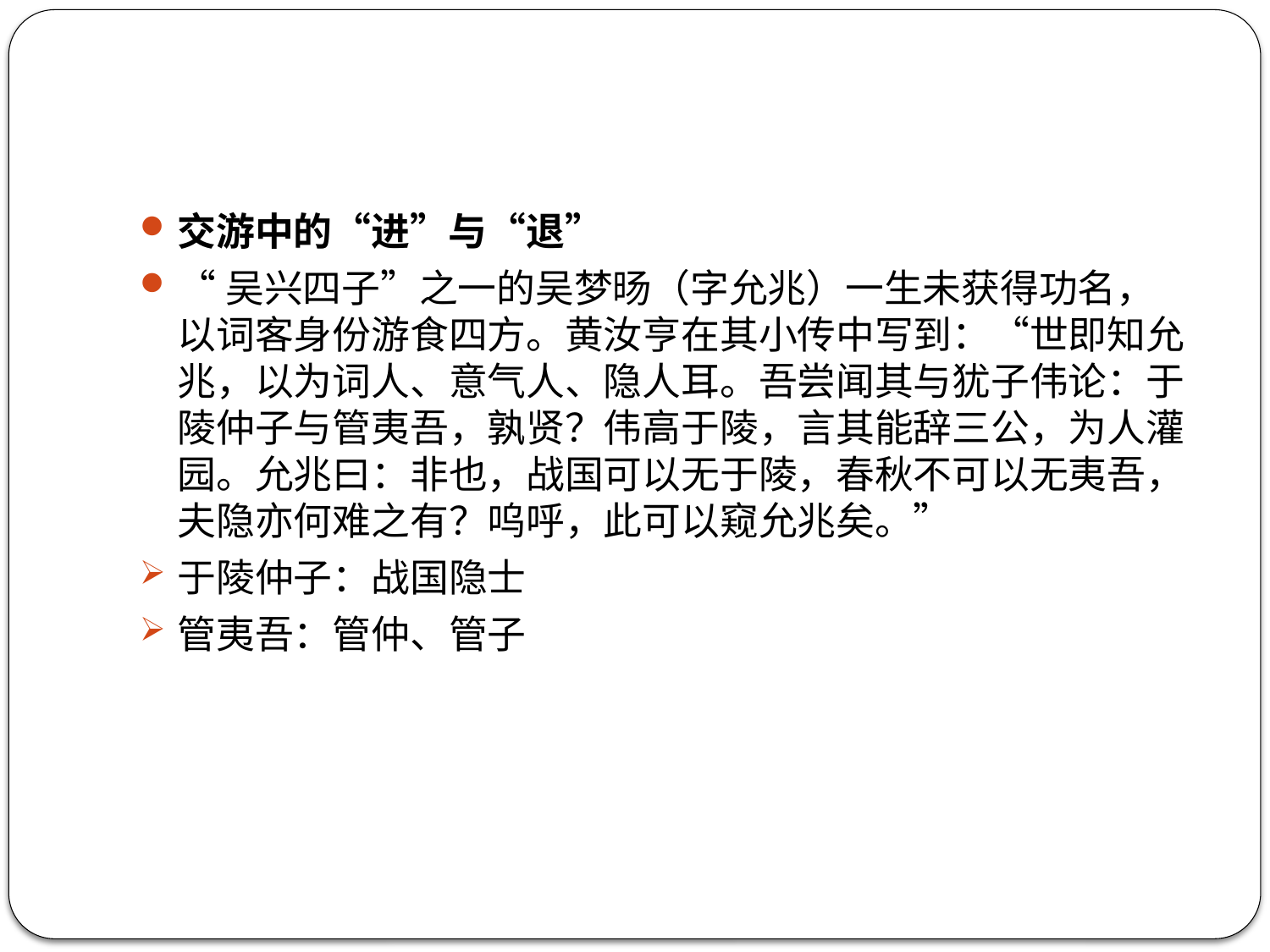

#
交游中的“进”与“退”
“吴兴四子”之一的吴梦旸（字允兆）一生未获得功名，以词客身份游食四方。黄汝亨在其小传中写到：“世即知允兆，以为词人、意气人、隐人耳。吾尝闻其与犹子伟论：于陵仲子与管夷吾，孰贤？伟高于陵，言其能辞三公，为人灌园。允兆曰：非也，战国可以无于陵，春秋不可以无夷吾，夫隐亦何难之有？呜呼，此可以窥允兆矣。”
于陵仲子：战国隐士
管夷吾：管仲、管子